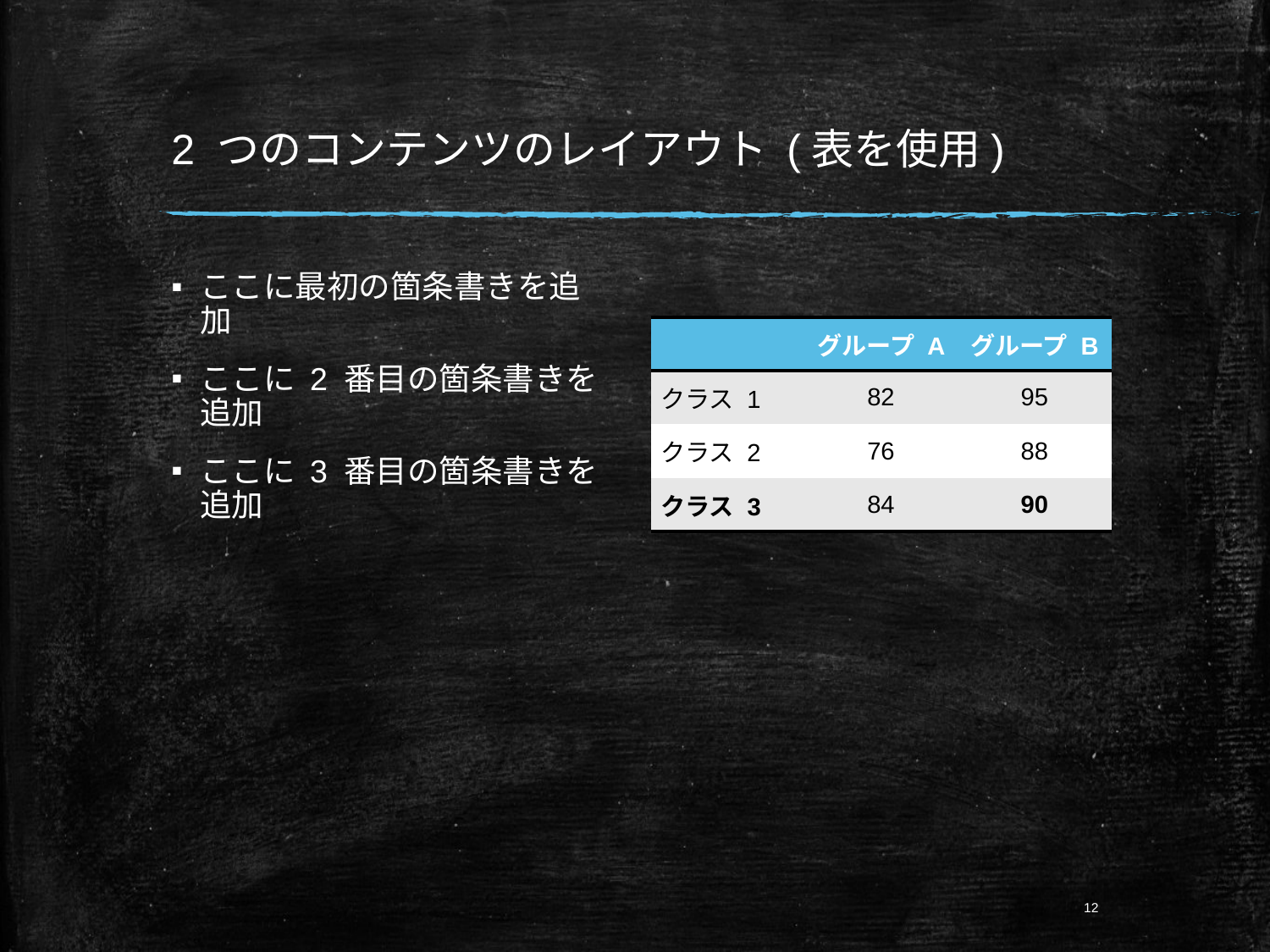

# 2 つのコンテンツのレイアウト (表を使用)
ここに最初の箇条書きを追加
ここに 2 番目の箇条書きを追加
ここに 3 番目の箇条書きを追加
|  | グループ A | グループ B |
| --- | --- | --- |
| クラス 1 | 82 | 95 |
| クラス 2 | 76 | 88 |
| クラス 3 | 84 | 90 |
12